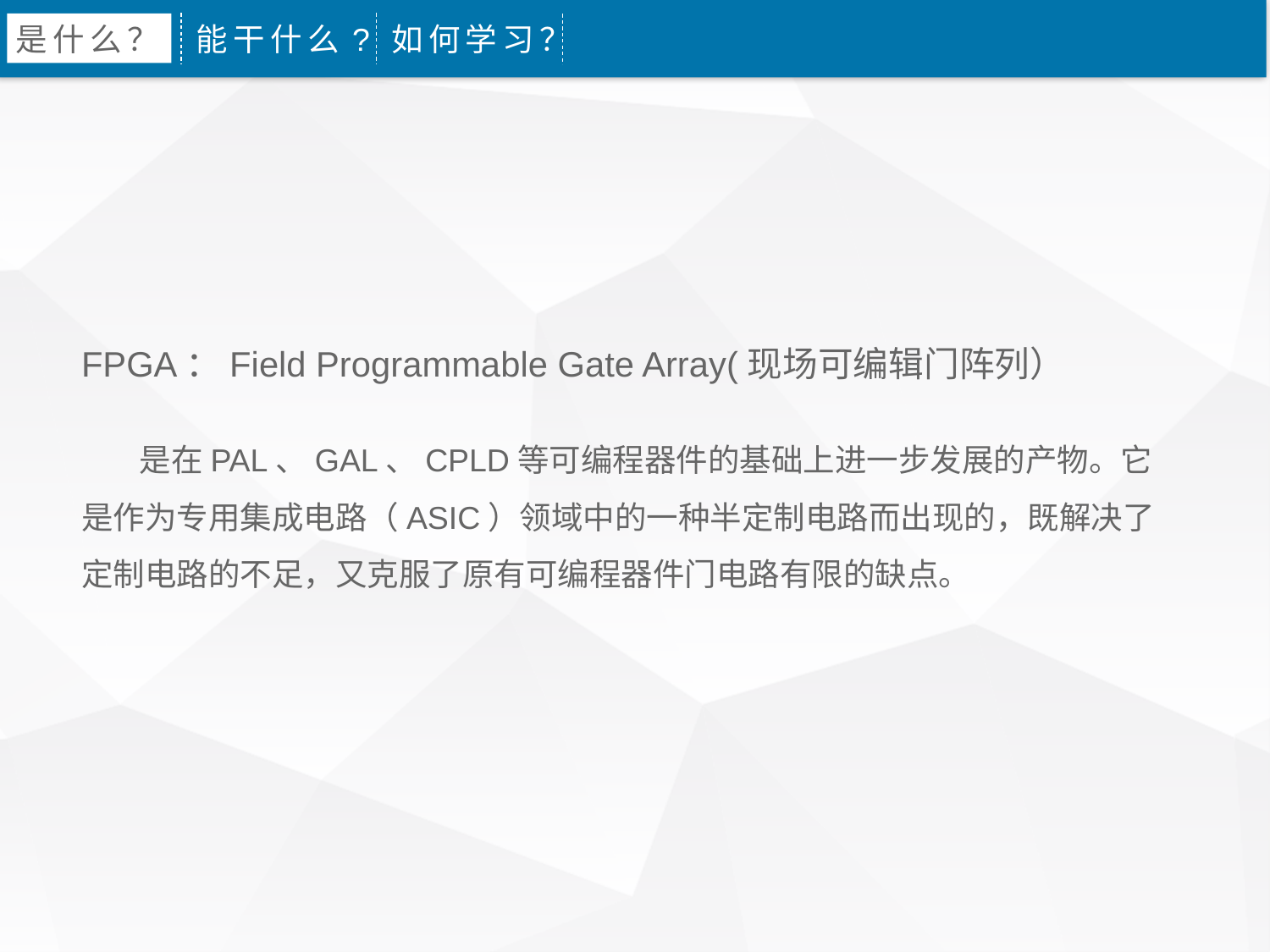

是什么？
能干什么?
如何学习？

FPGA：Field Programmable Gate Array(现场可编辑门阵列）
       是在PAL、GAL、CPLD等可编程器件的基础上进一步发展的产物。它是作为专用集成电路（ASIC）领域中的一种半定制电路而出现的，既解决了定制电路的不足，又克服了原有可编程器件门电路有限的缺点。